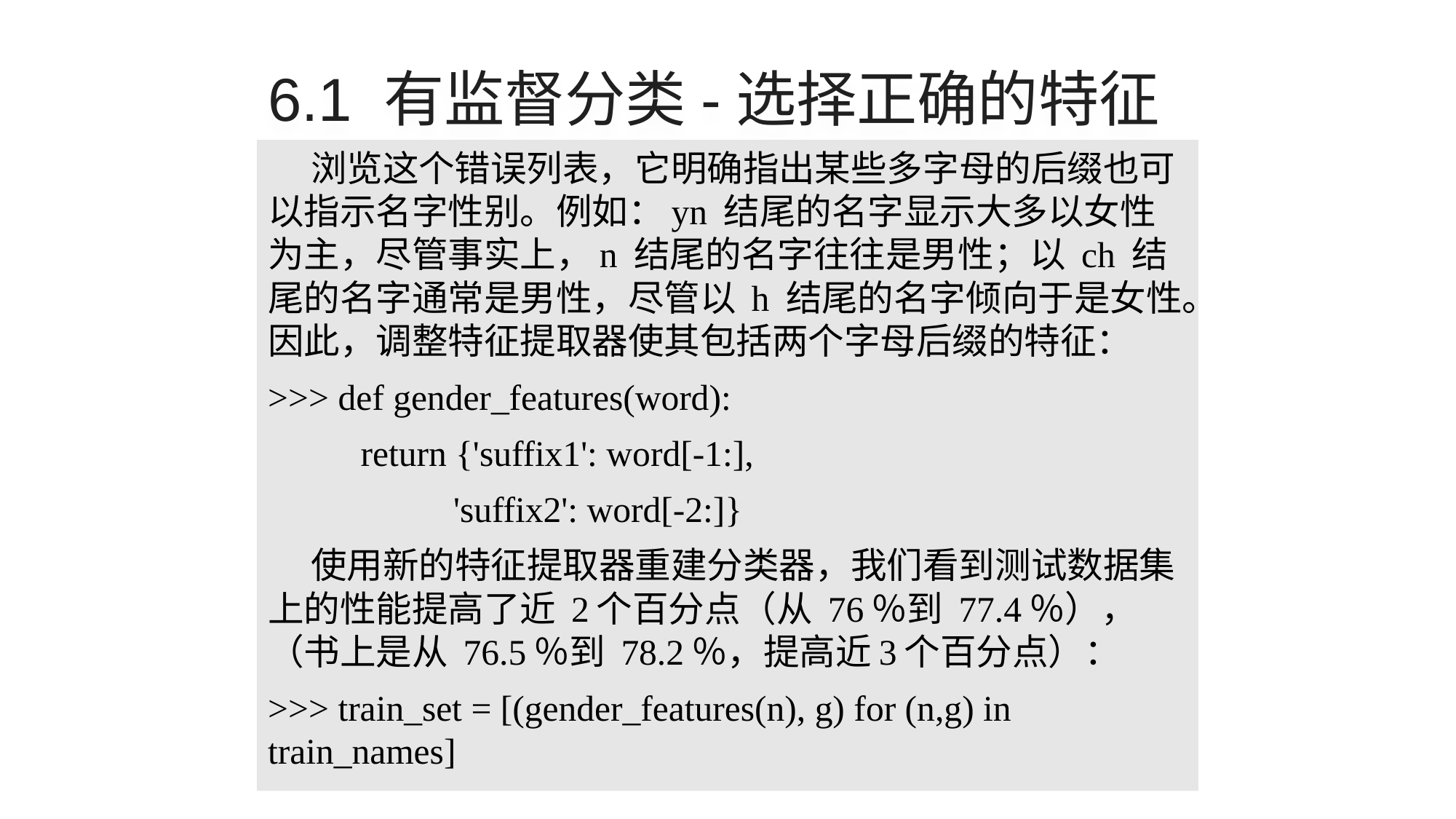

# 6.1 有监督分类-选择正确的特征
浏览这个错误列表，它明确指出某些多字母的后缀也可以指示名字性别。例如：yn 结尾的名字显示大多以女性为主，尽管事实上，n 结尾的名字往往是男性；以 ch 结尾的名字通常是男性，尽管以 h 结尾的名字倾向于是女性。因此，调整特征提取器使其包括两个字母后缀的特征：
>>> def gender_features(word):
	return {'suffix1': word[-1:],
		'suffix2': word[-2:]}
使用新的特征提取器重建分类器，我们看到测试数据集上的性能提高了近 2个百分点（从 76％到 77.4％），（书上是从 76.5％到 78.2％，提高近3个百分点）：
>>> train_set = [(gender_features(n), g) for (n,g) in train_names]